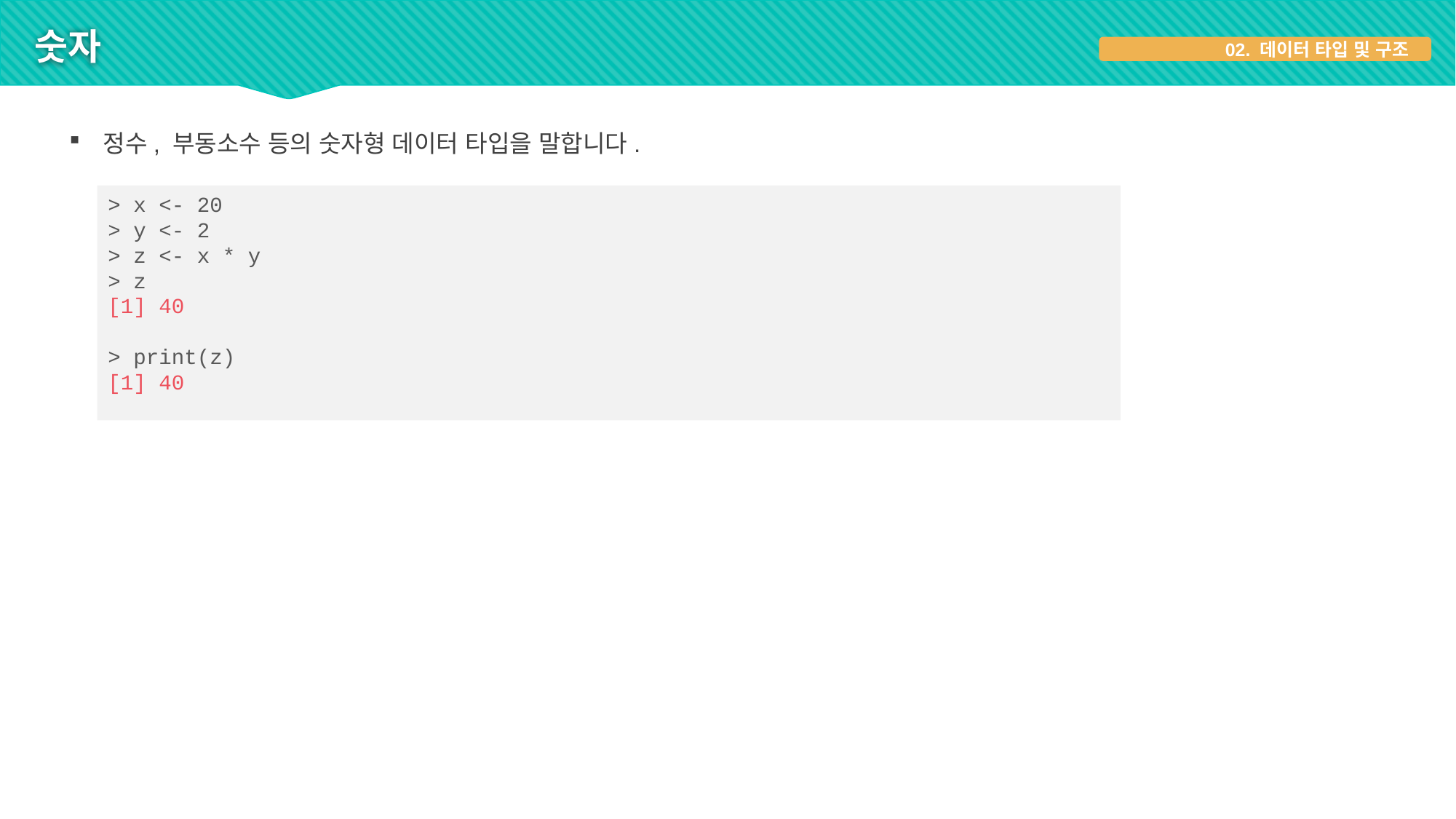

# 숫자
02. 데이터 타입 및 구조
정수, 부동소수 등의 숫자형 데이터 타입을 말합니다.
> x <- 20
> y <- 2
> z <- x * y
> z
[1] 40

> print(z)
[1] 40